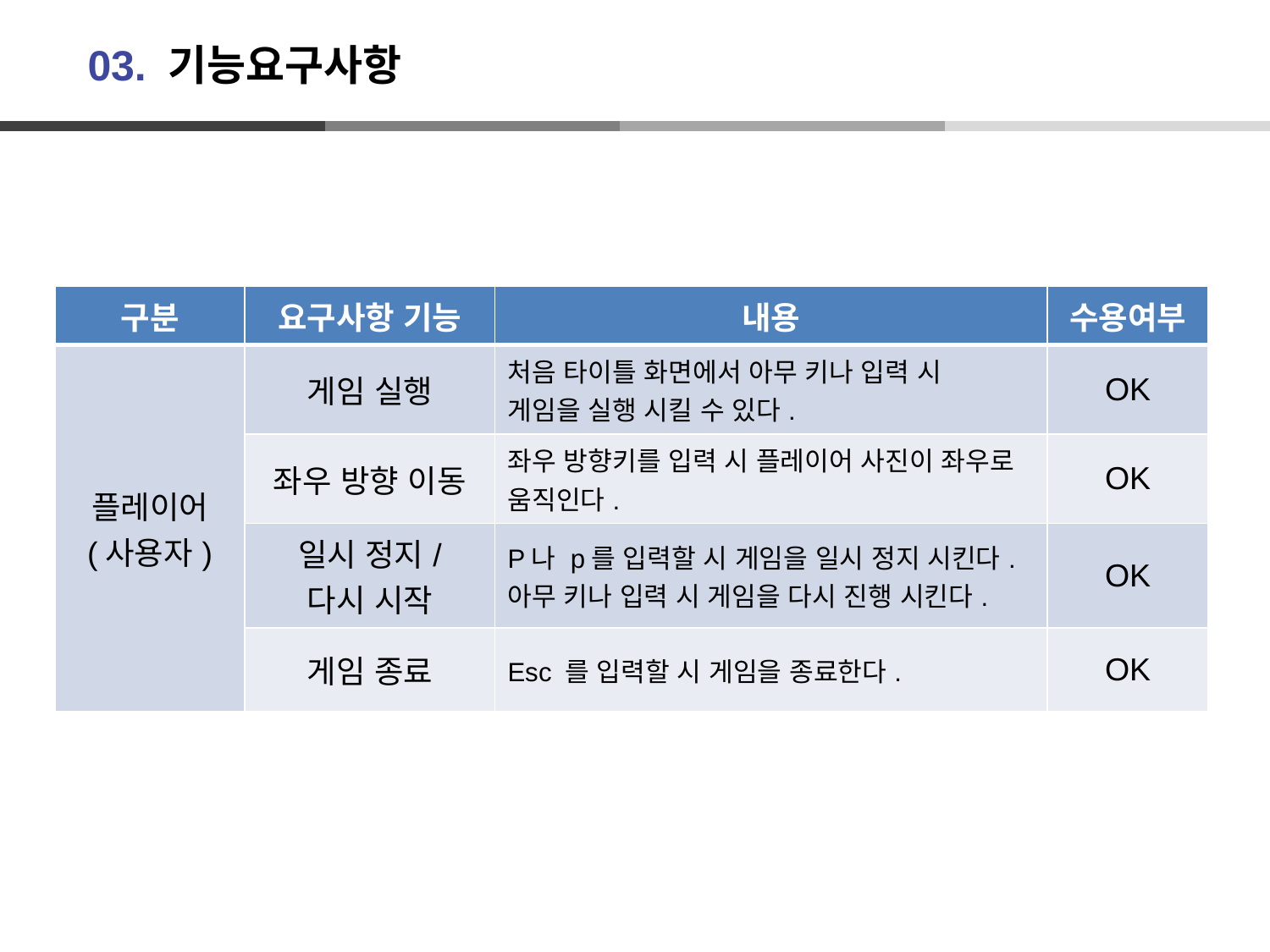

# 03. 기능요구사항
| 구분 | 요구사항 기능 | 내용 | 수용여부 |
| --- | --- | --- | --- |
| 플레이어 (사용자) | 게임 실행 | 처음 타이틀 화면에서 아무 키나 입력 시 게임을 실행 시킬 수 있다. | OK |
|  | 좌우 방향 이동 | 좌우 방향키를 입력 시 플레이어 사진이 좌우로 움직인다. | OK |
|  | 일시 정지/ 다시 시작 | P나 p를 입력할 시 게임을 일시 정지 시킨다. 아무 키나 입력 시 게임을 다시 진행 시킨다. | OK |
|  | 게임 종료 | Esc 를 입력할 시 게임을 종료한다. | OK |